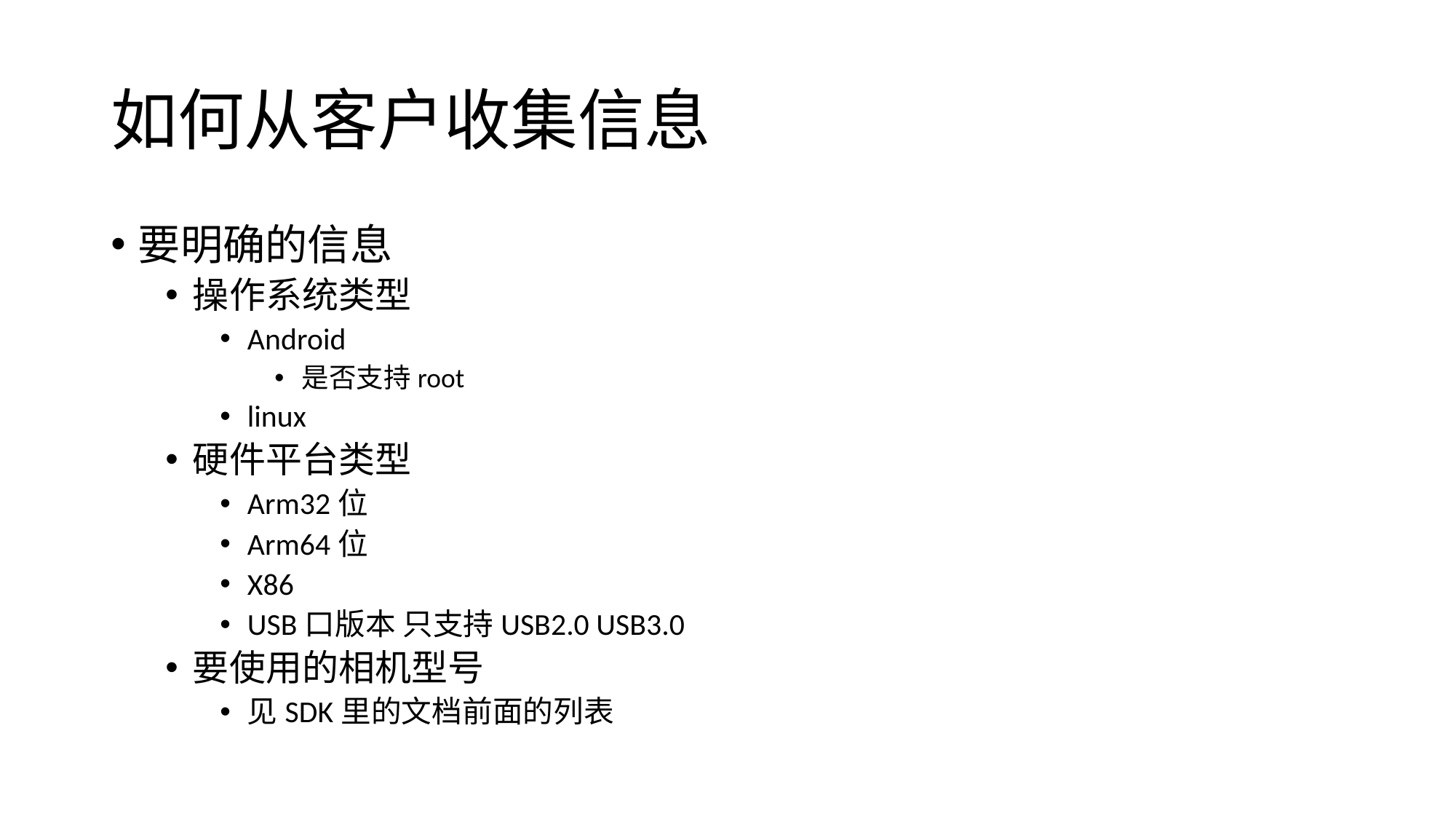

# 如何从客户收集信息
要明确的信息
操作系统类型
Android
是否支持root
linux
硬件平台类型
Arm32位
Arm64位
X86
USB口版本 只支持USB2.0 USB3.0
要使用的相机型号
见SDK里的文档前面的列表